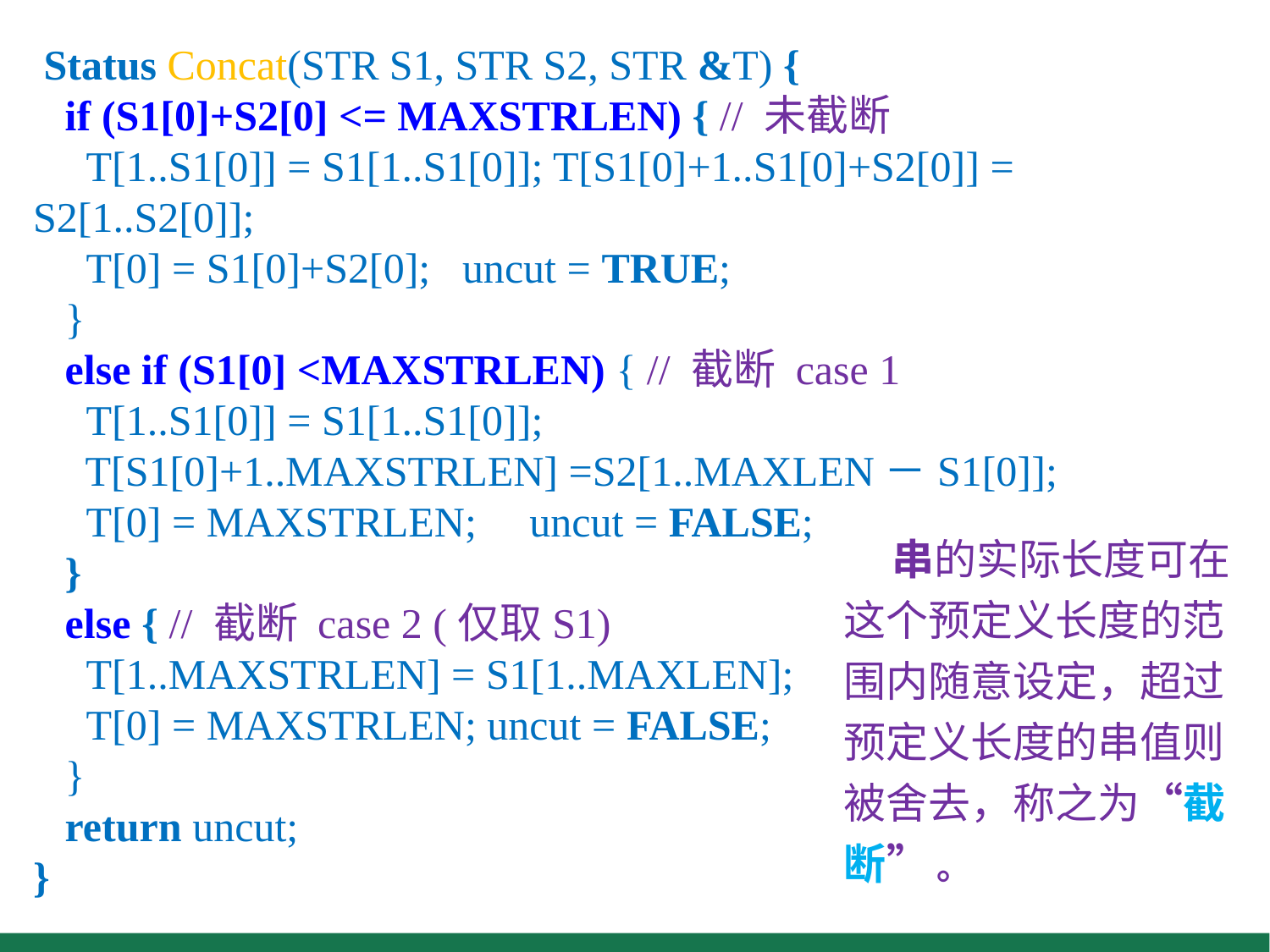

Status Concat(STR S1, STR S2, STR &T) {
   if (S1[0]+S2[0] <= MAXSTRLEN) { // 未截断
     T[1..S1[0]] = S1[1..S1[0]]; T[S1[0]+1..S1[0]+S2[0]] = S2[1..S2[0]];
     T[0] = S1[0]+S2[0];   uncut = TRUE;
   }
   else if (S1[0] <MAXSTRLEN) { // 截断 case 1
     T[1..S1[0]] = S1[1..S1[0]];
     T[S1[0]+1..MAXSTRLEN] =S2[1..MAXLEN－S1[0]];
     T[0] = MAXSTRLEN;     uncut = FALSE;
   }
   else { // 截断 case 2 (仅取S1)
     T[1..MAXSTRLEN] = S1[1..MAXLEN];
     T[0] = MAXSTRLEN; uncut = FALSE;
   }
   return uncut;
}
    串的实际长度可在这个预定义长度的范围内随意设定，超过预定义长度的串值则被舍去，称之为“截断” 。